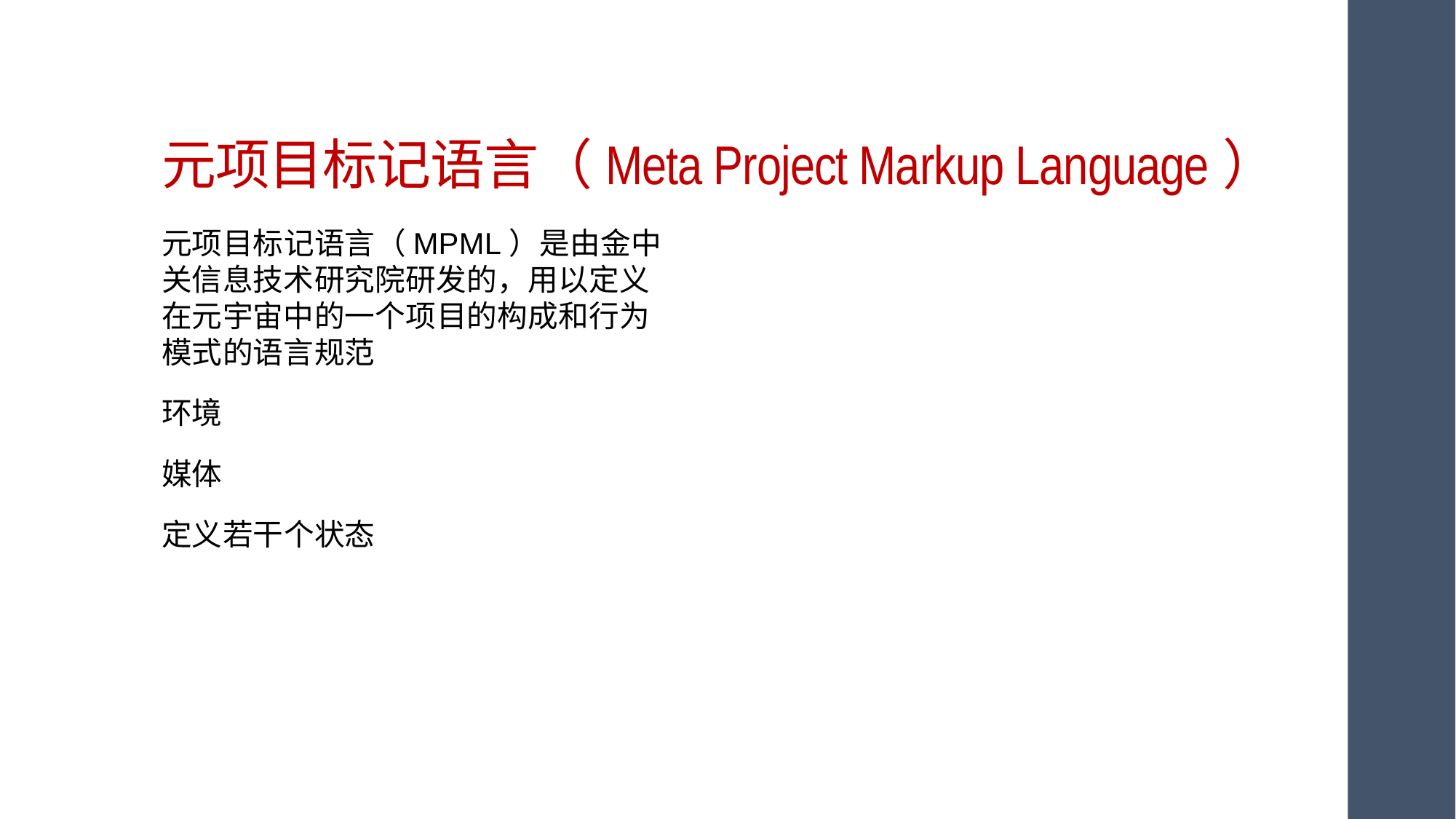

# 元项目标记语言（Meta Project Markup Language）
元项目标记语言（MPML）是由金中关信息技术研究院研发的，用以定义在元宇宙中的一个项目的构成和行为模式的语言规范
环境
媒体
定义若干个状态